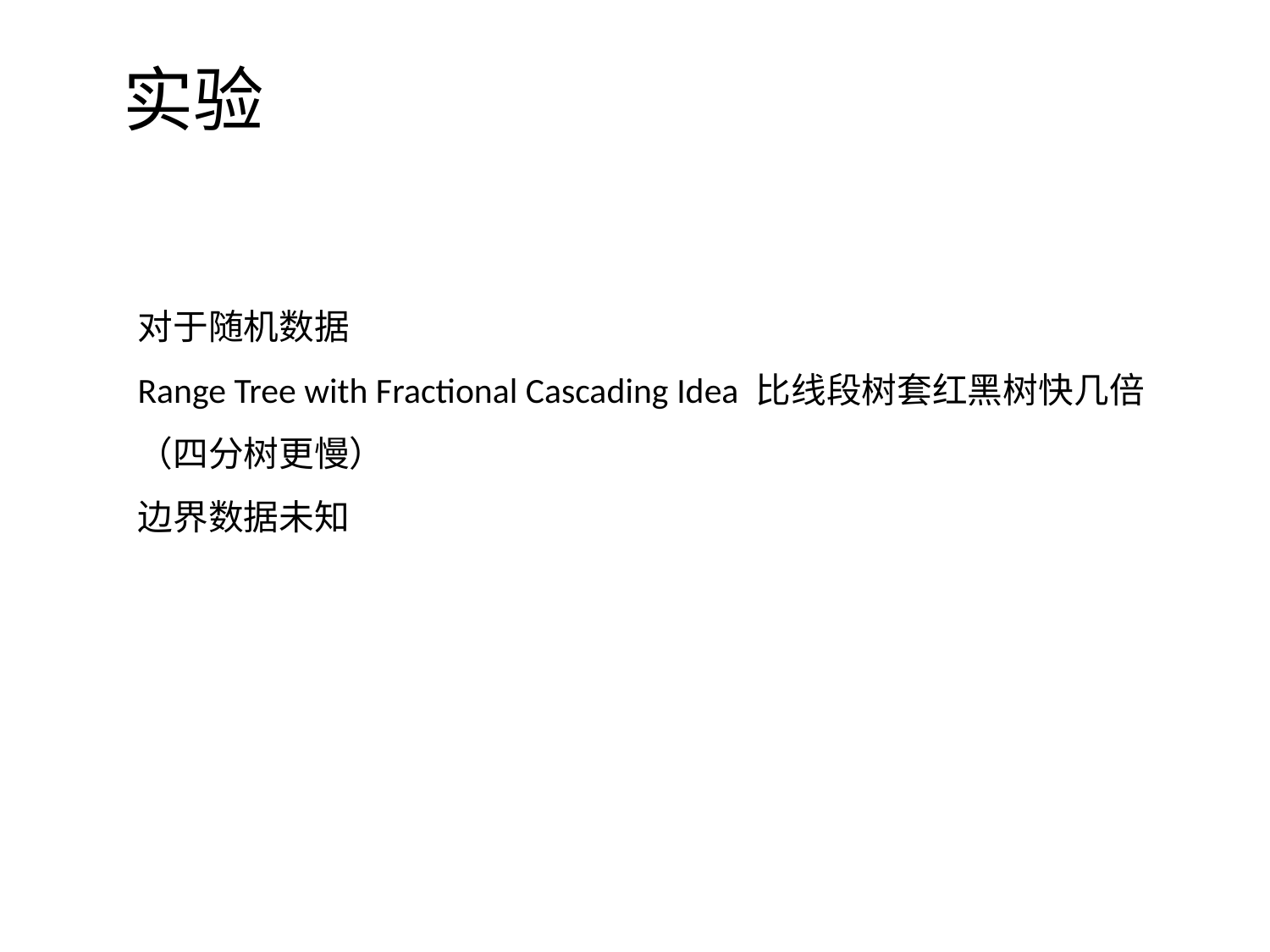

实验
对于随机数据
Range Tree with Fractional Cascading Idea 比线段树套红黑树快几倍
（四分树更慢）
边界数据未知